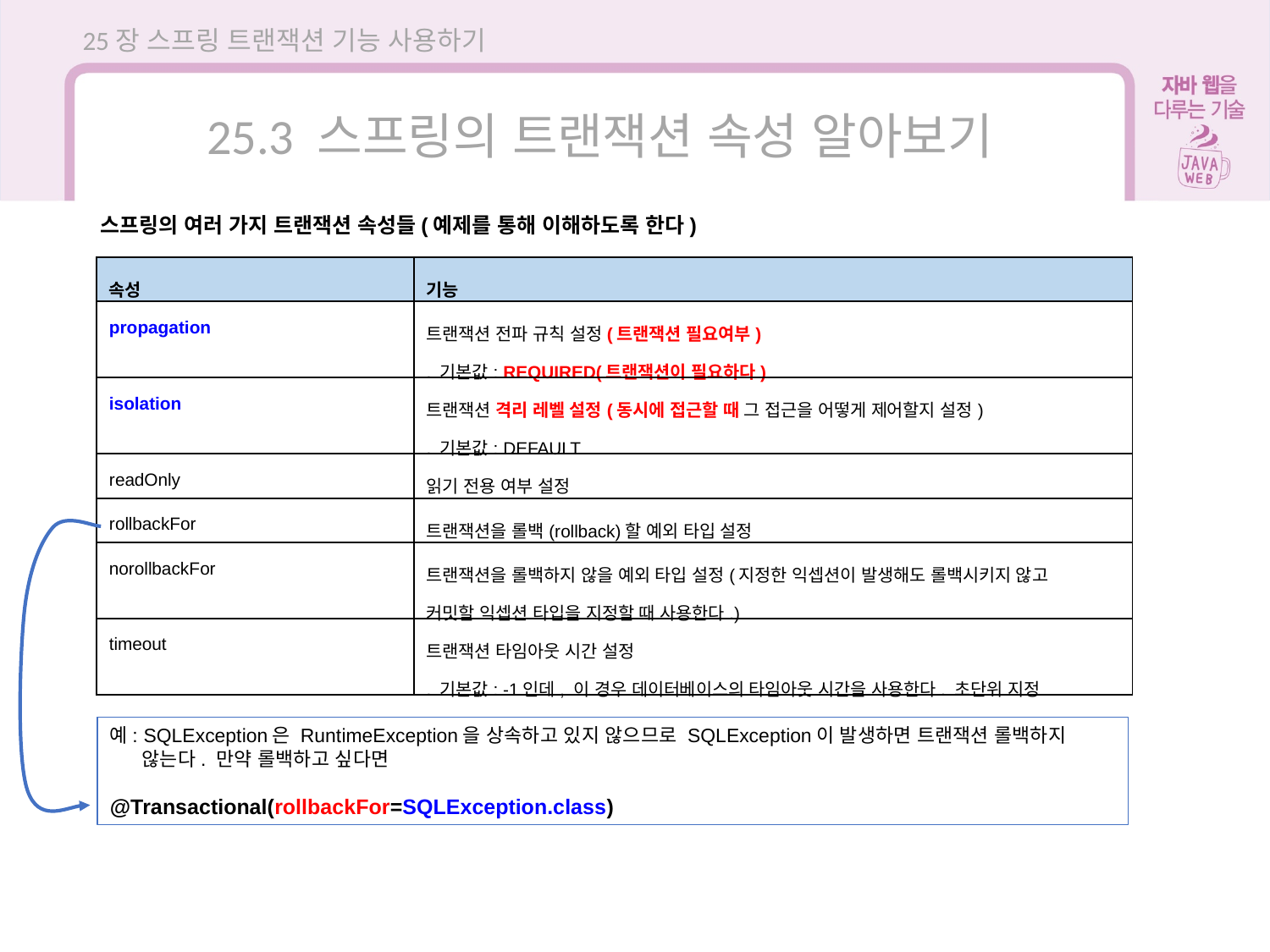

25장 스프링 트랜잭션 기능 사용하기
25.3 스프링의 트랜잭션 속성 알아보기
스프링의 여러 가지 트랜잭션 속성들(예제를 통해 이해하도록 한다)
| 속성 | 기능 |
| --- | --- |
| propagation | 트랜잭션 전파 규칙 설정(트랜잭션 필요여부) . 기본값: REQUIRED(트랜잭션이 필요하다) |
| isolation | 트랜잭션 격리 레벨 설정(동시에 접근할 때 그 접근을 어떻게 제어할지 설정) . 기본값: DEFAULT |
| readOnly | 읽기 전용 여부 설정 |
| rollbackFor | 트랜잭션을 롤백(rollback)할 예외 타입 설정 |
| norollbackFor | 트랜잭션을 롤백하지 않을 예외 타입 설정(지정한 익셉션이 발생해도 롤백시키지 않고 커밋할 익셉션 타입을 지정할 때 사용한다.) |
| timeout | 트랜잭션 타임아웃 시간 설정 . 기본값: -1인데, 이 경우 데이터베이스의 타임아웃 시간을 사용한다. 초단위 지정 |

예: SQLException은 RuntimeException을 상속하고 있지 않으므로 SQLException이 발생하면 트랜잭션 롤백하지
     않는다. 만약 롤백하고 싶다면

@Transactional(rollbackFor=SQLException.class)